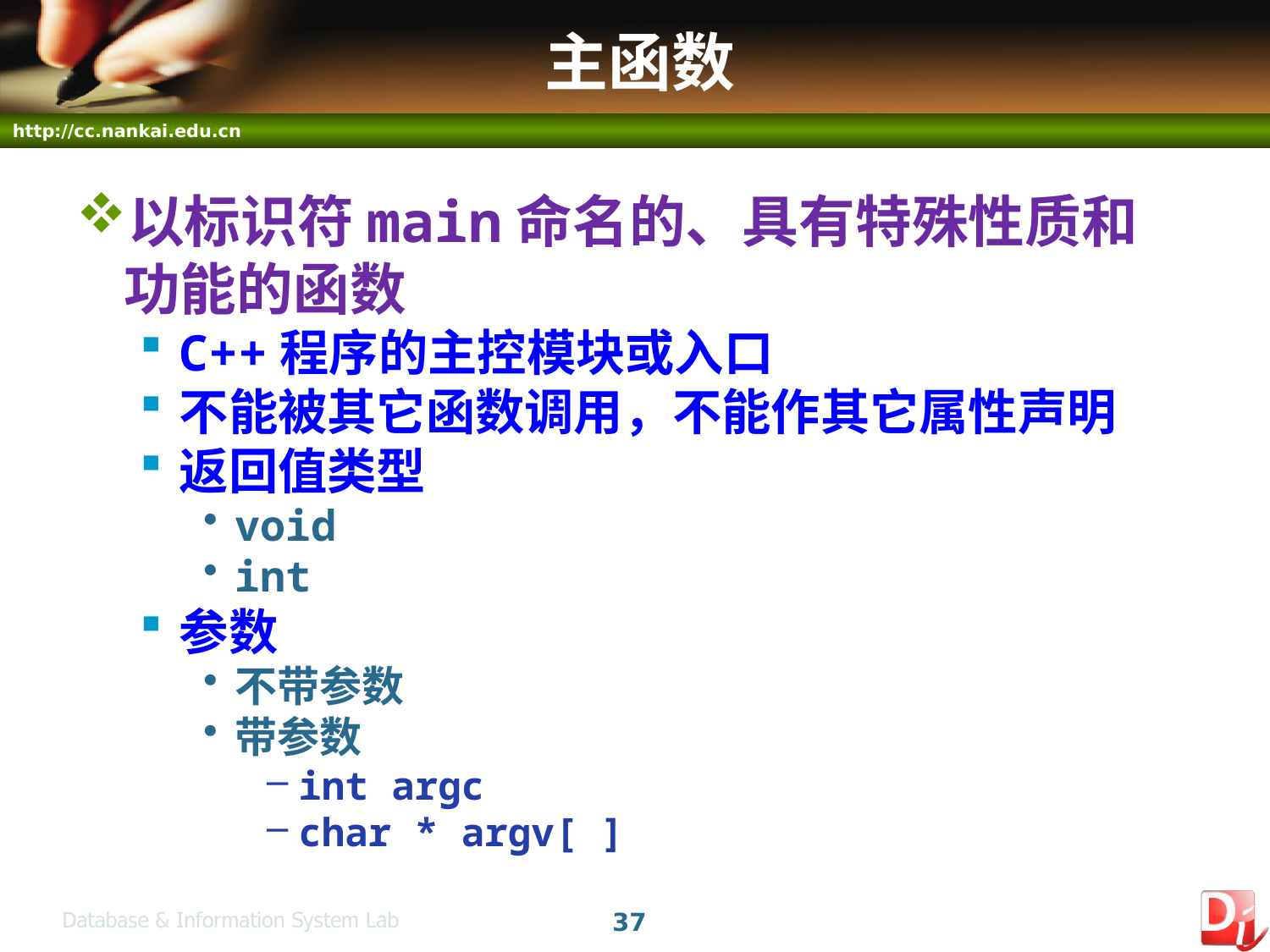

# 主函数
以标识符main命名的、具有特殊性质和功能的函数
C++程序的主控模块或入口
不能被其它函数调用，不能作其它属性声明
返回值类型
void
int
参数
不带参数
带参数
int argc
char * argv[ ]
37
Database & Information System Lab